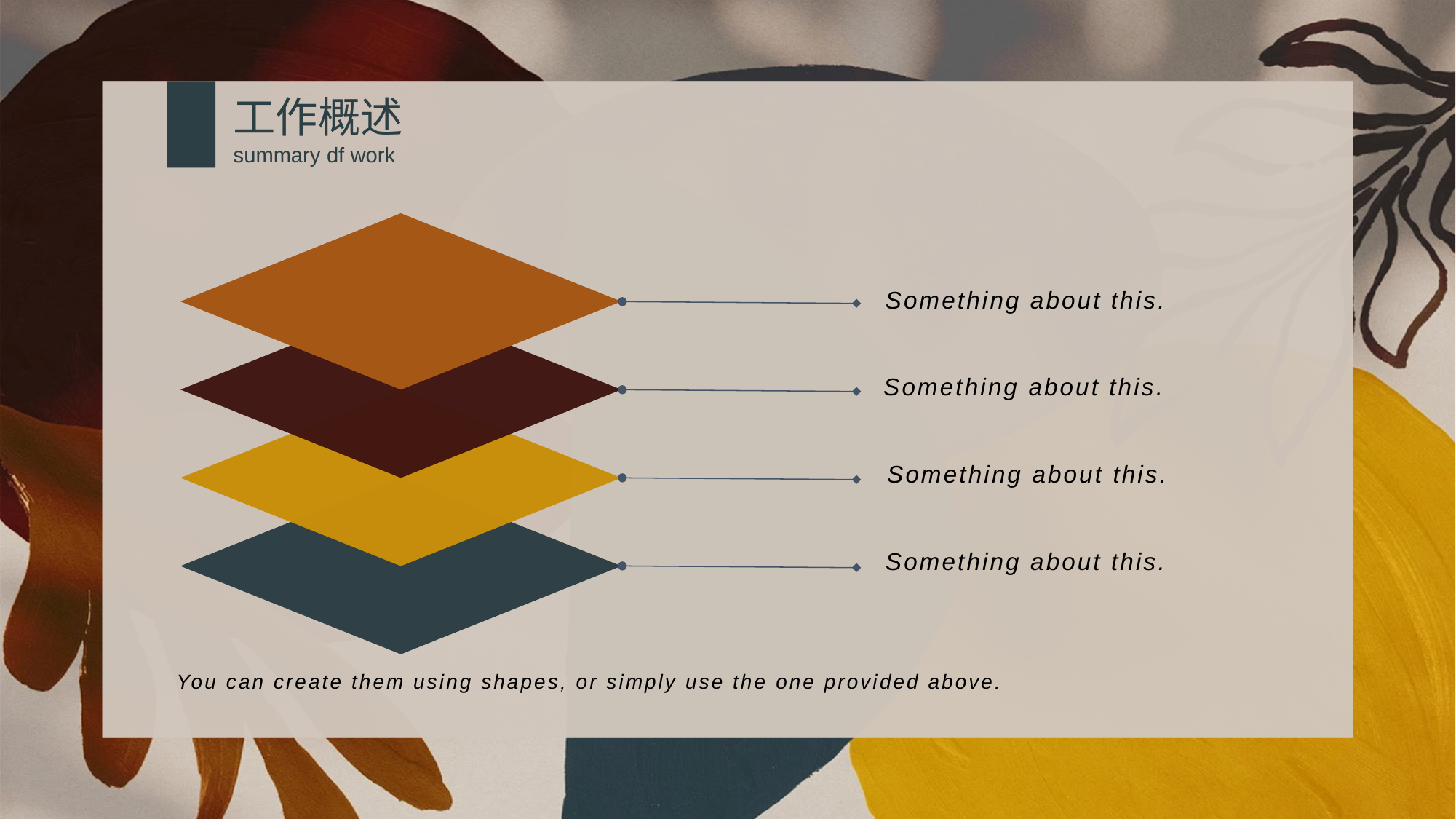

工作概述
summary df work

Something about this.

Something about this.

Something about this.

Something about this.
You can create them using shapes, or simply use the one provided above.